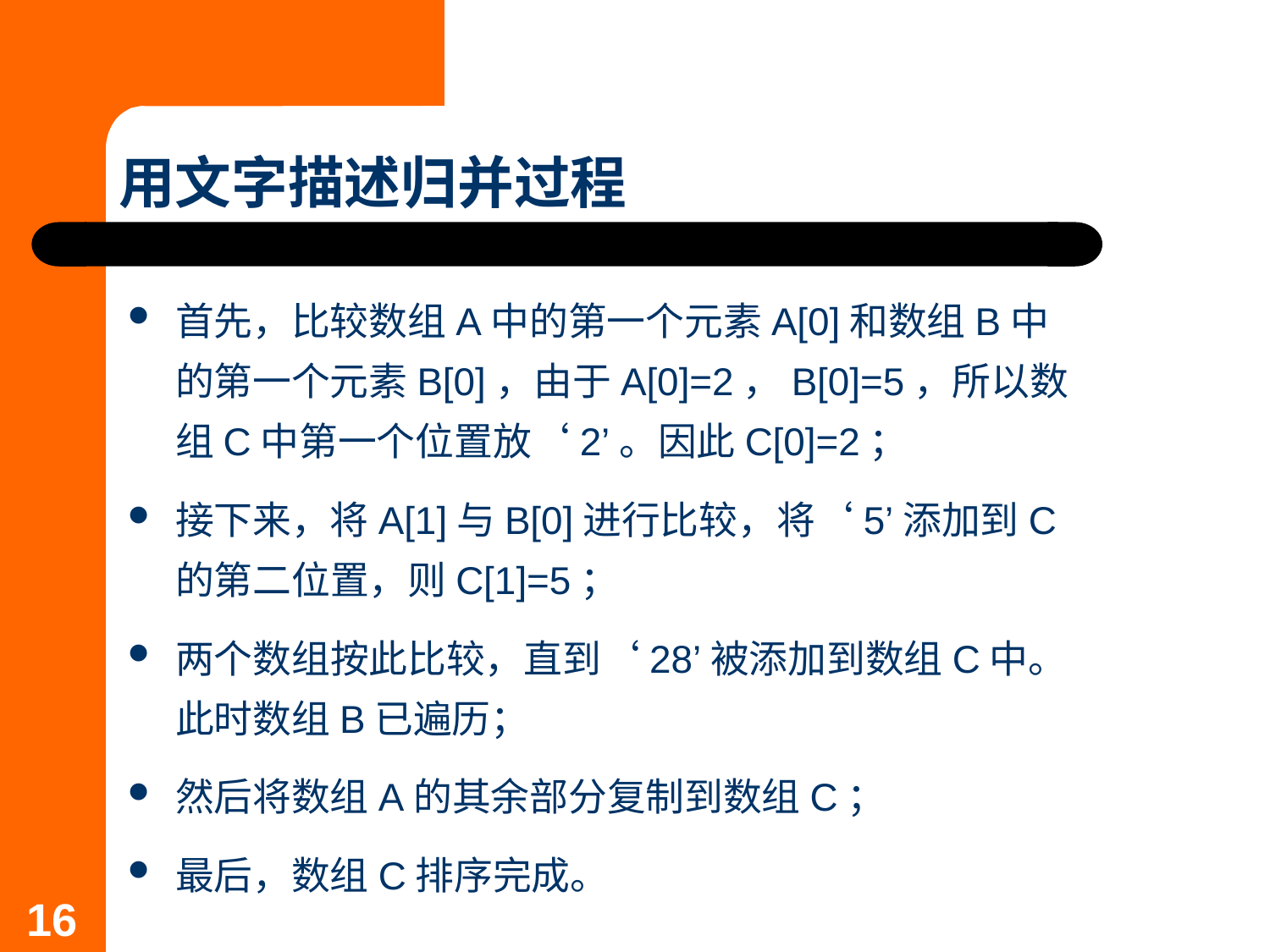

# 用文字描述归并过程
首先，比较数组A中的第一个元素A[0]和数组B中的第一个元素B[0]，由于A[0]=2，B[0]=5，所以数组C中第一个位置放‘2’。因此C[0]=2；
接下来，将A[1]与B[0]进行比较，将‘5’添加到C的第二位置，则C[1]=5；
两个数组按此比较，直到‘28’被添加到数组C中。此时数组B已遍历；
然后将数组A的其余部分复制到数组C；
最后，数组C排序完成。
16